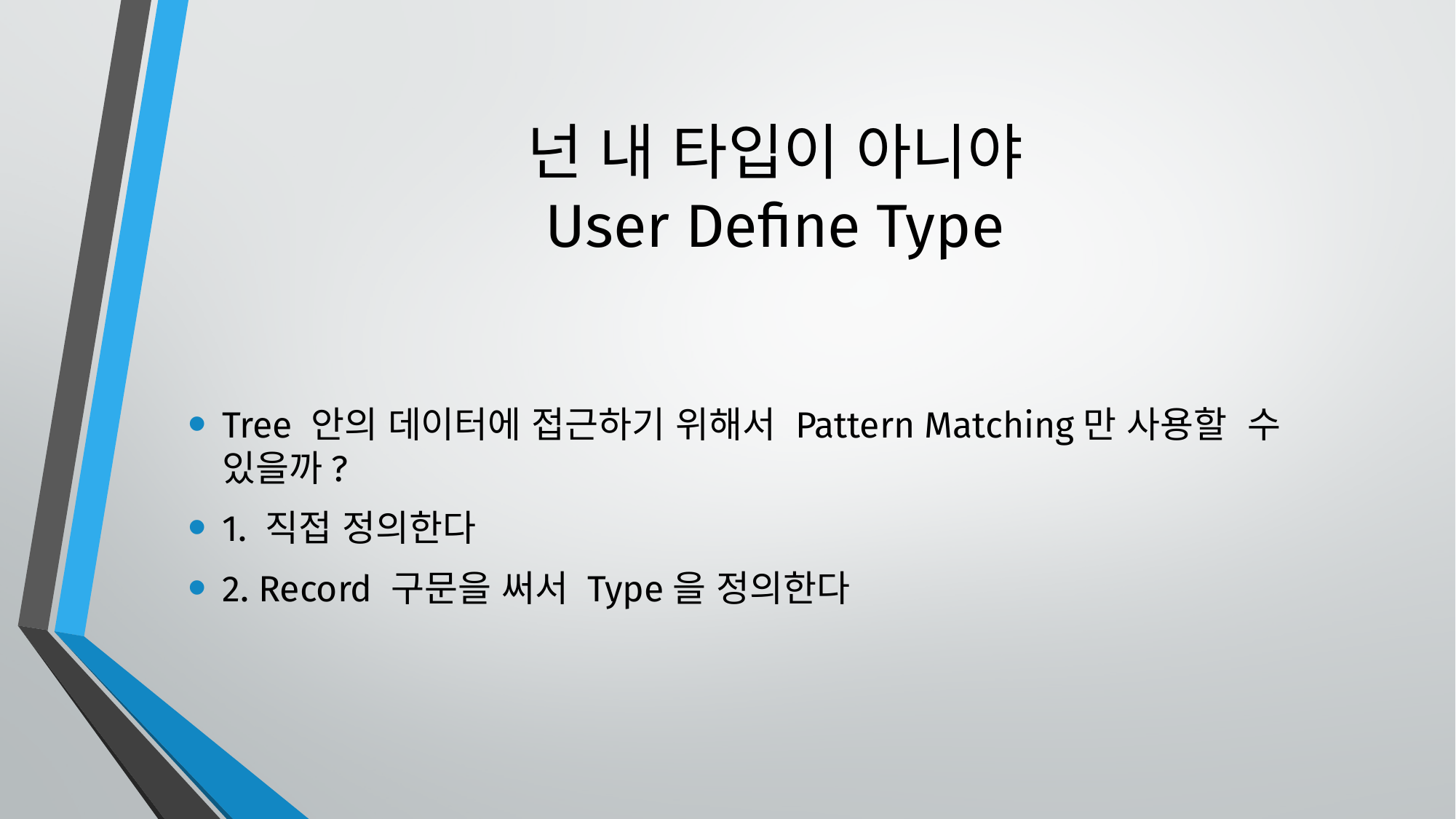

# 넌 내 타입이 아니야 User Define Type
Tree 안의 데이터에 접근하기 위해서 Pattern Matching만 사용할  수 있을까?
1. 직접 정의한다
2. Record 구문을 써서 Type을 정의한다